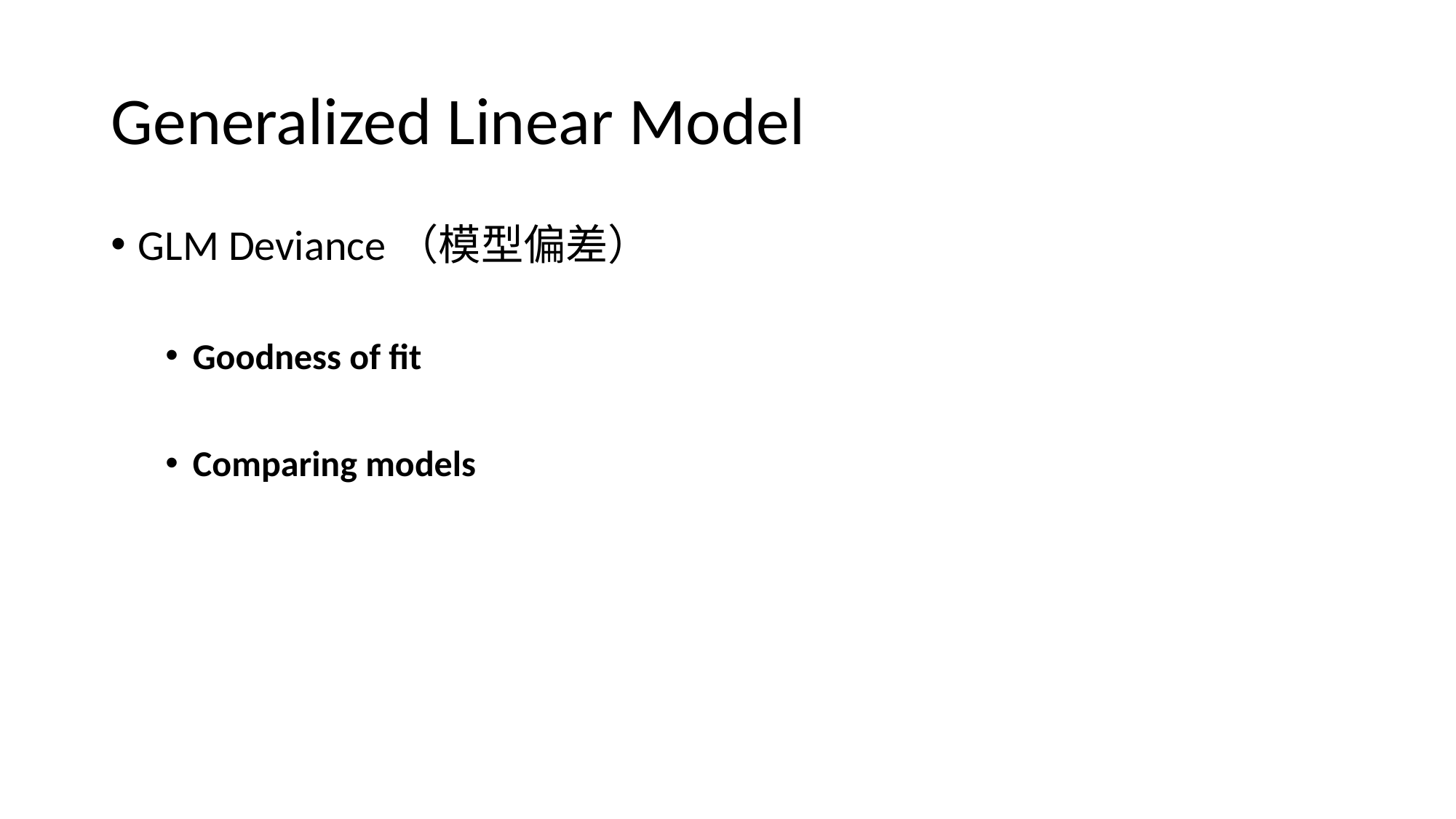

# Generalized Linear Model
GLM Deviance（模型偏差）

Goodness of fit

Comparing models